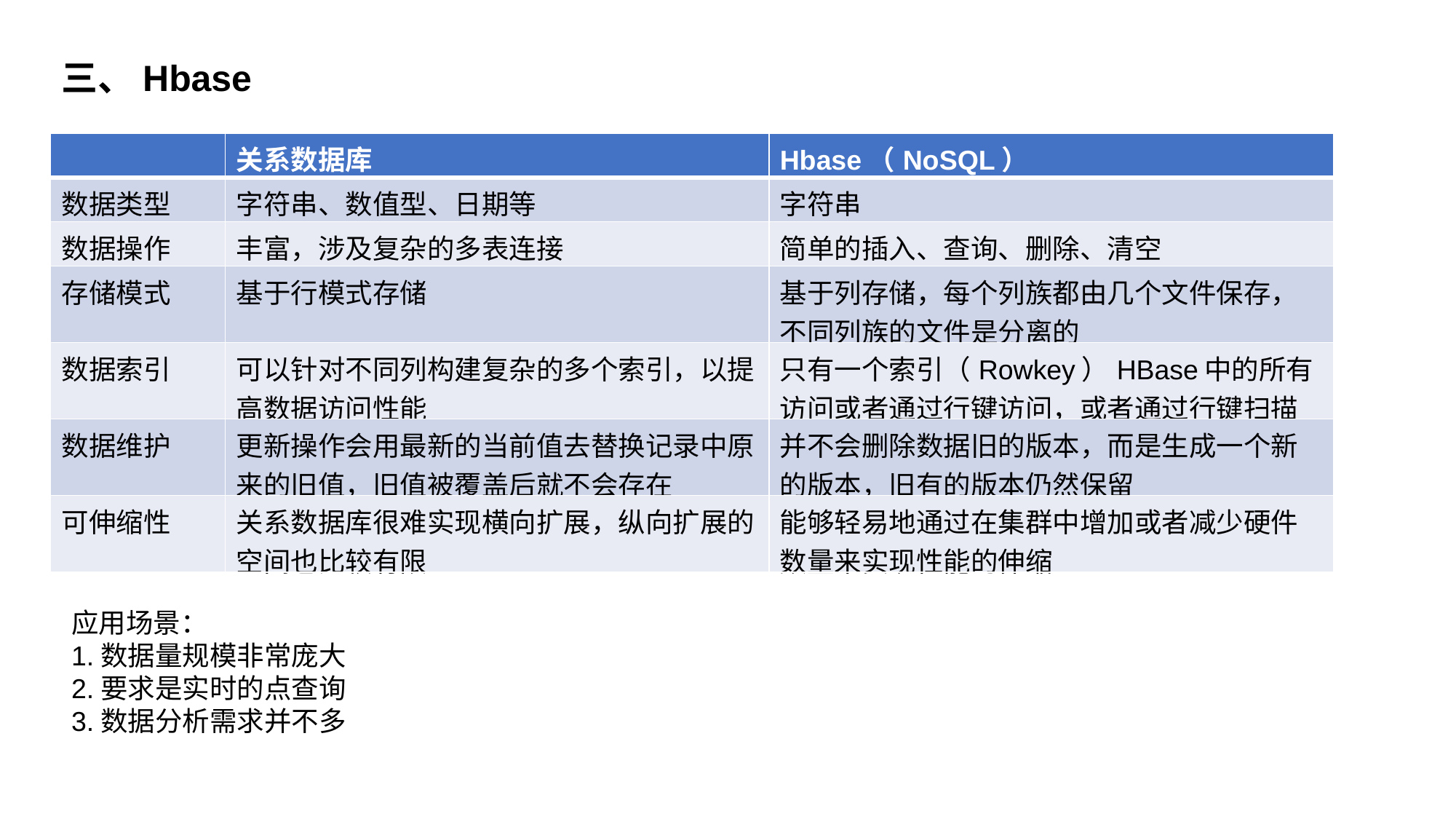

三、Hbase
|  | 关系数据库 | Hbase（NoSQL） |
| --- | --- | --- |
| 数据类型 | 字符串、数值型、日期等 | 字符串 |
| 数据操作 | 丰富，涉及复杂的多表连接 | 简单的插入、查询、删除、清空 |
| 存储模式 | 基于行模式存储 | 基于列存储，每个列族都由几个文件保存，不同列族的文件是分离的 |
| 数据索引 | 可以针对不同列构建复杂的多个索引，以提高数据访问性能 | 只有一个索引（Rowkey）HBase中的所有访问或者通过行键访问，或者通过行键扫描 |
| 数据维护 | 更新操作会用最新的当前值去替换记录中原来的旧值，旧值被覆盖后就不会存在 | 并不会删除数据旧的版本，而是生成一个新的版本，旧有的版本仍然保留 |
| 可伸缩性 | 关系数据库很难实现横向扩展，纵向扩展的空间也比较有限 | 能够轻易地通过在集群中增加或者减少硬件数量来实现性能的伸缩 |
应用场景：
1.数据量规模非常庞大
2.要求是实时的点查询
3.数据分析需求并不多